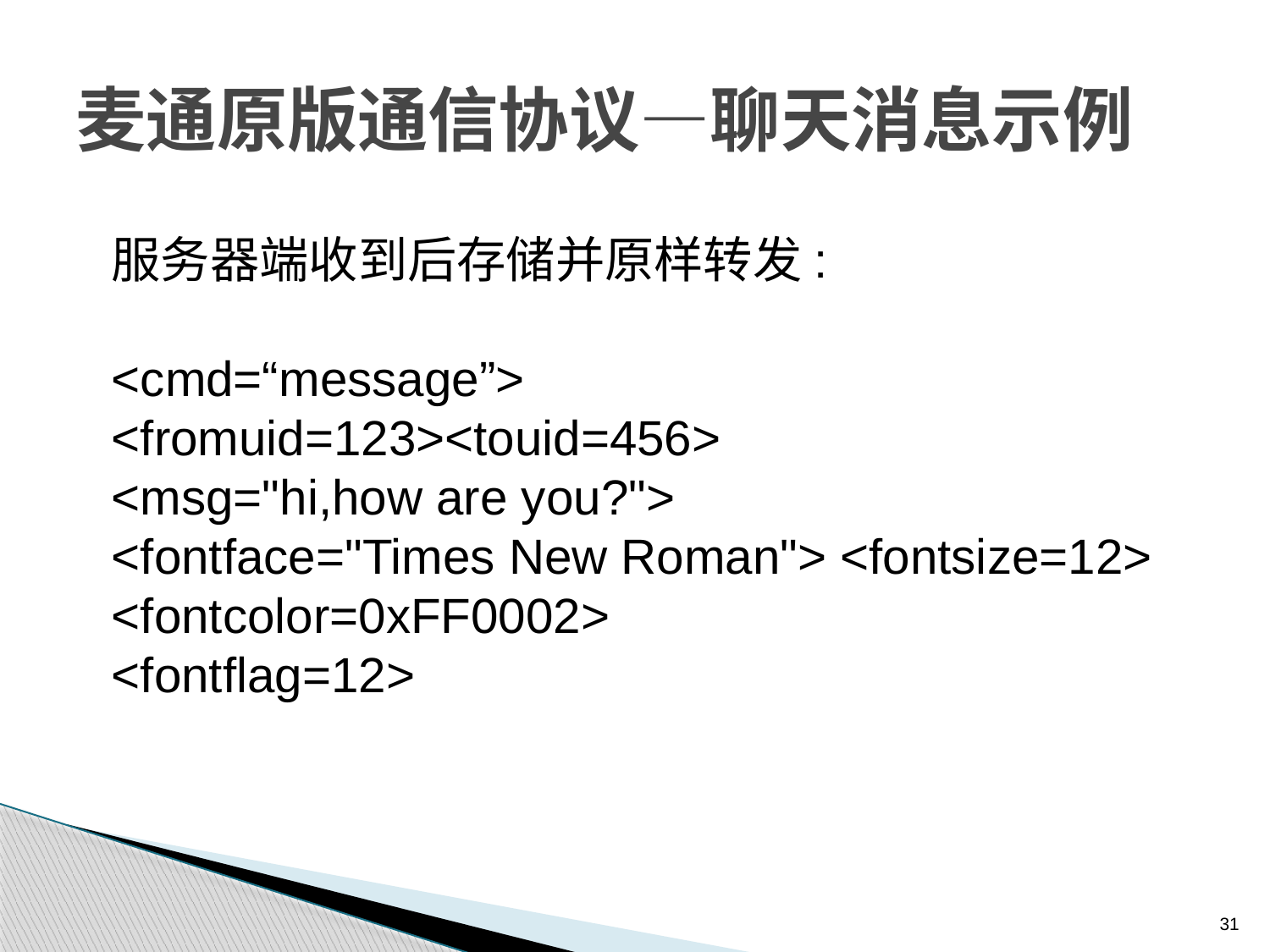

# 麦通原版通信协议—聊天消息示例

服务器端收到后存储并原样转发:

<cmd=“message”>
<fromuid=123><touid=456>
<msg="hi,how are you?">
<fontface="Times New Roman"> <fontsize=12>
<fontcolor=0xFF0002>
<fontflag=12>
31